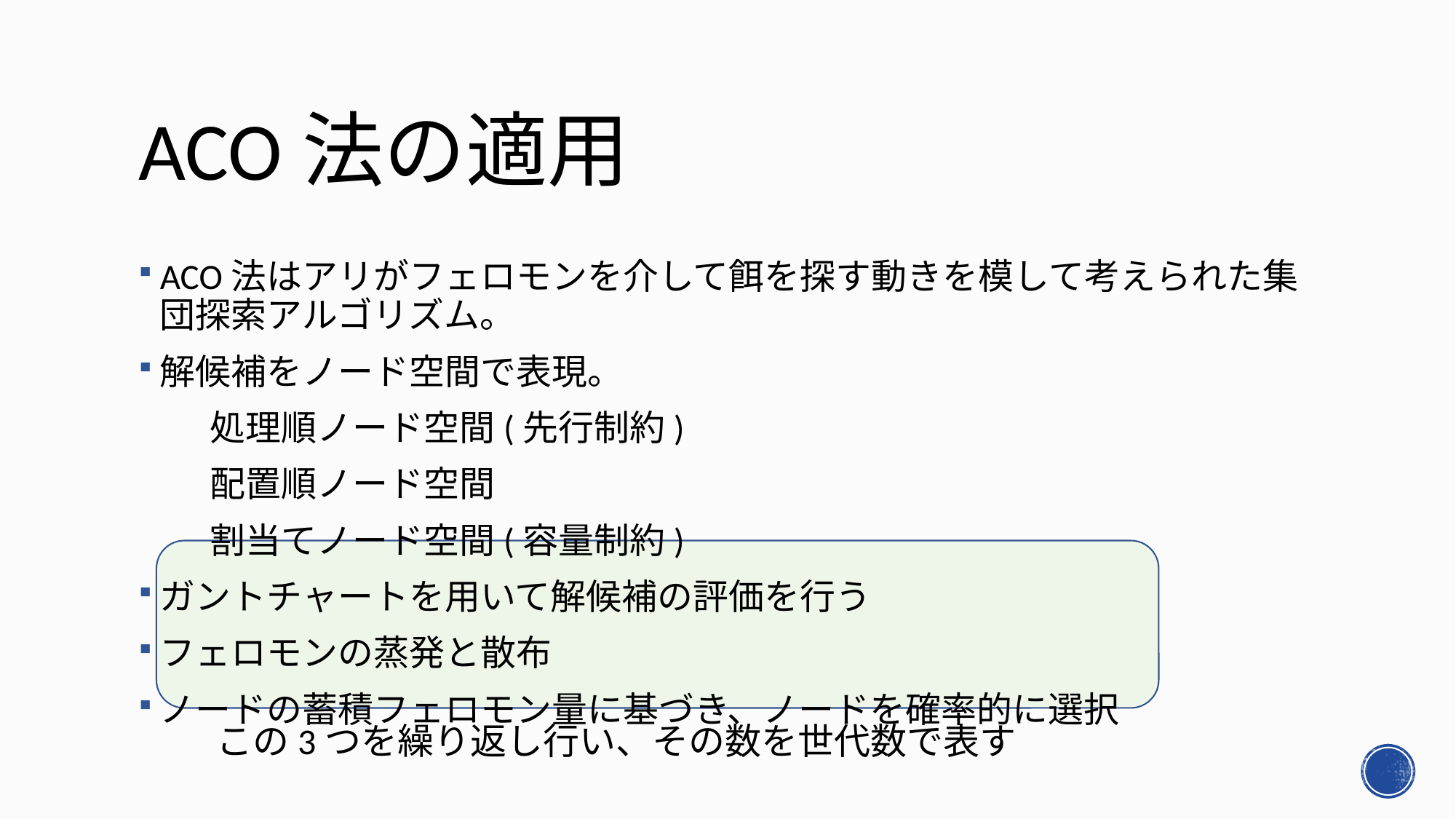

# ACO法の適用
ACO法はアリがフェロモンを介して餌を探す動きを模して考えられた集団探索アルゴリズム。
解候補をノード空間で表現。
　　処理順ノード空間(先行制約)
　　配置順ノード空間
　　割当てノード空間(容量制約)
ガントチャートを用いて解候補の評価を行う
フェロモンの蒸発と散布
ノードの蓄積フェロモン量に基づき、ノードを確率的に選択

この3つを繰り返し行い、その数を世代数で表す